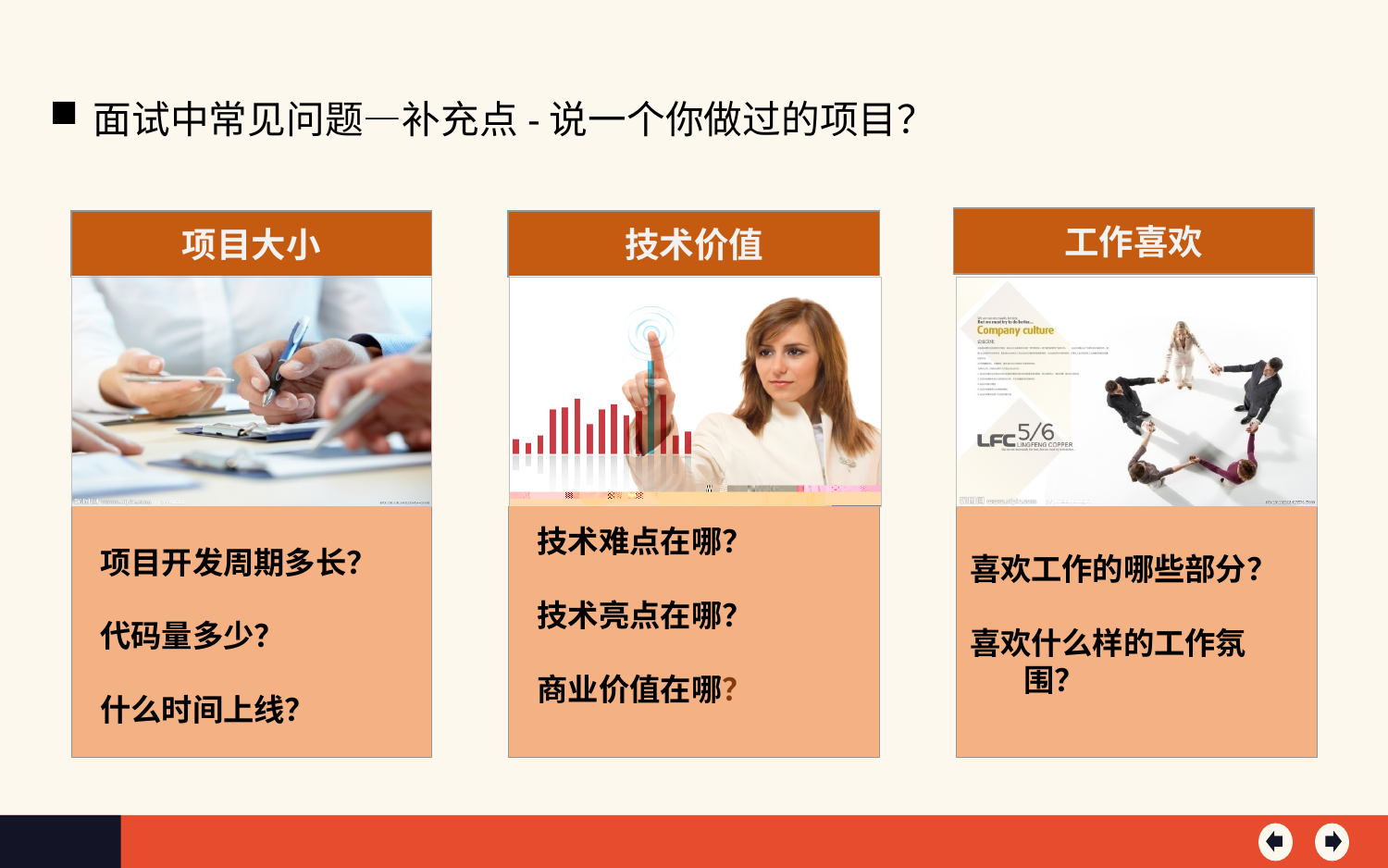

面试中常见问题—补充点-说一个你做过的项目？
工作喜欢

喜欢工作的哪些部分？

喜欢什么样的工作氛围？
项目大小

  项目开发周期多长？

  代码量多少？

  什么时间上线？
技术价值

  技术难点在哪？

  技术亮点在哪？

  商业价值在哪？